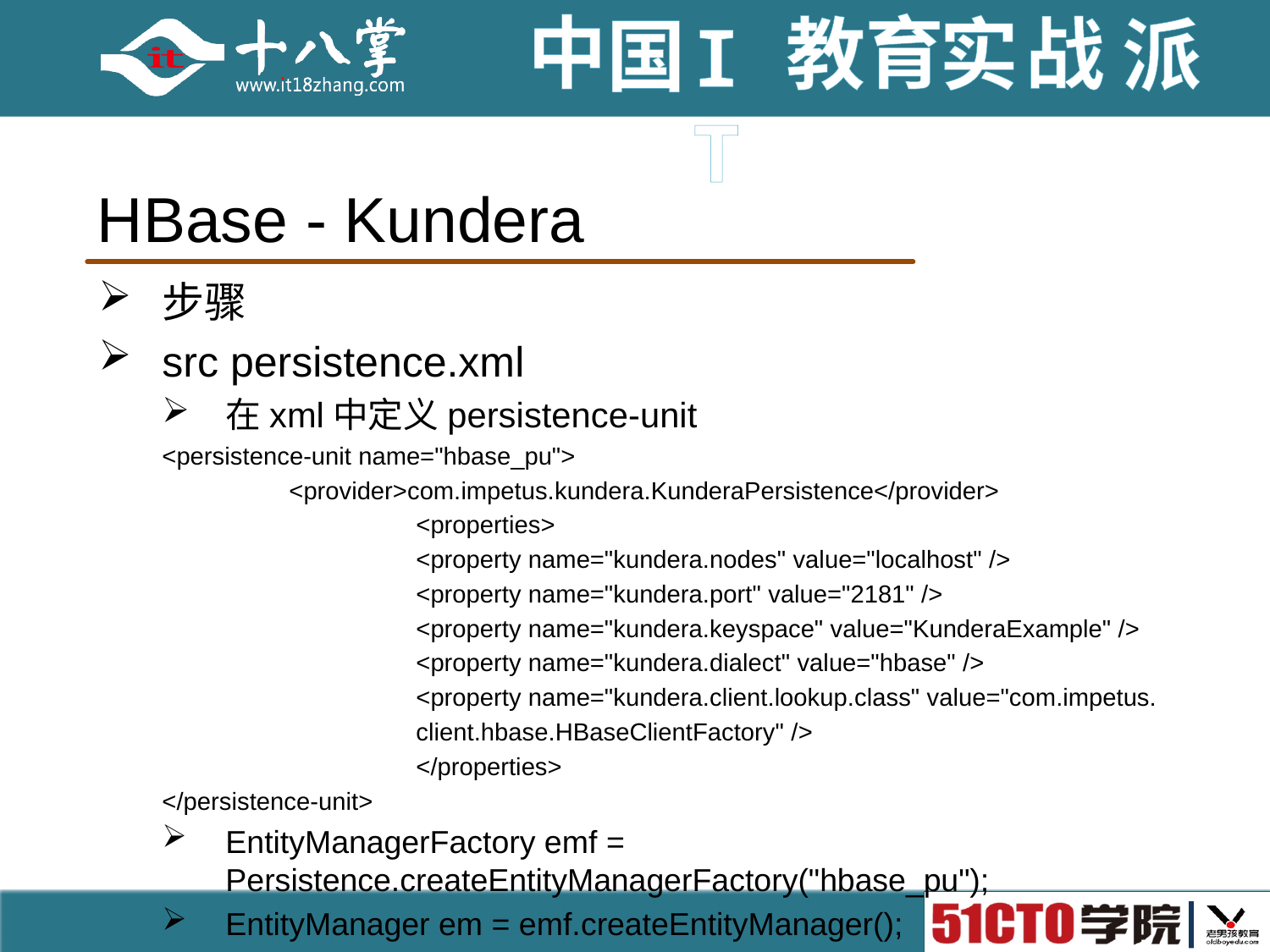

# HBase - Kundera
步骤
src persistence.xml
在xml中定义persistence-unit
<persistence-unit name="hbase_pu">
	<provider>com.impetus.kundera.KunderaPersistence</provider>
		<properties>
		<property name="kundera.nodes" value="localhost" />
		<property name="kundera.port" value="2181" />
		<property name="kundera.keyspace" value="KunderaExample" />
		<property name="kundera.dialect" value="hbase" />
		<property name="kundera.client.lookup.class" value="com.impetus.
		client.hbase.HBaseClientFactory" />
		</properties>
</persistence-unit>
EntityManagerFactory emf = Persistence.createEntityManagerFactory("hbase_pu");
EntityManager em = emf.createEntityManager();